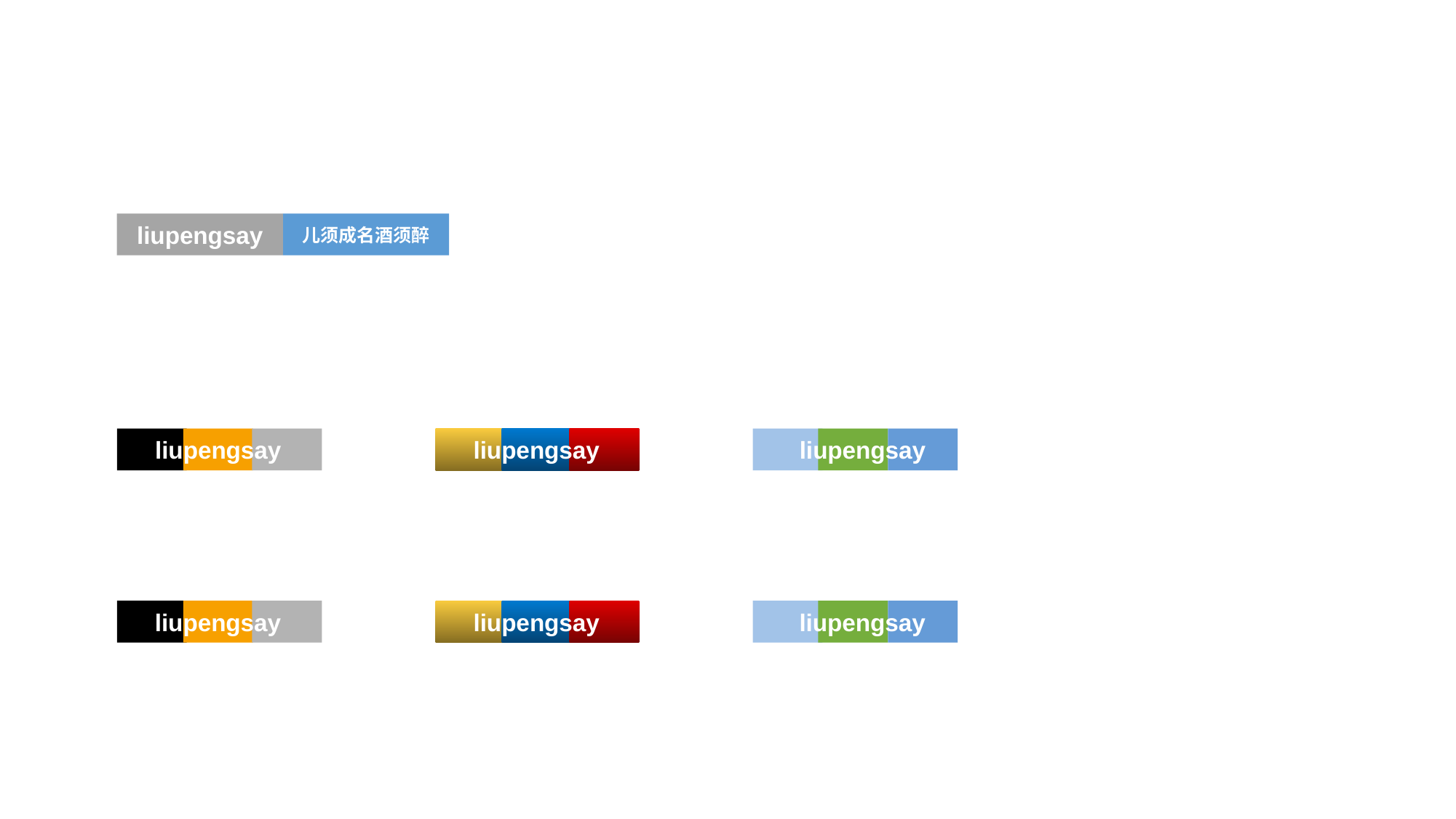

liupengsay
儿须成名酒须醉

liupengsay

liupengsay

liupengsay

liupengsay

liupengsay

liupengsay